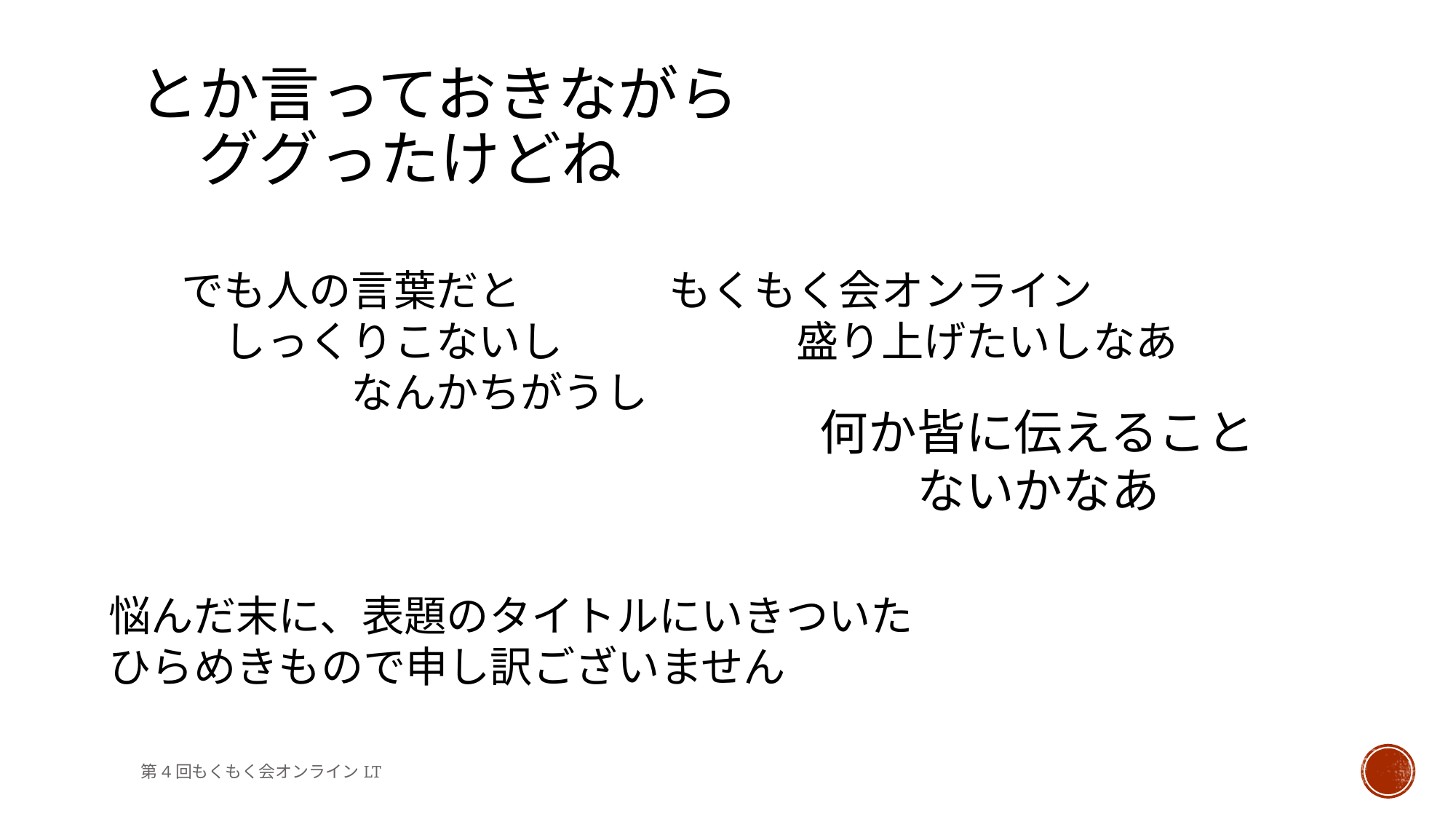

# とか言っておきながら 　ググったけどね
でも人の言葉だと
　しっくりこないし
　　　　なんかちがうし

もくもく会オンライン
　　　盛り上げたいしなあ
何か皆に伝えること
　　ないかなあ
悩んだ末に、表題のタイトルにいきついた
ひらめきもので申し訳ございません

第4回もくもく会オンラインLT